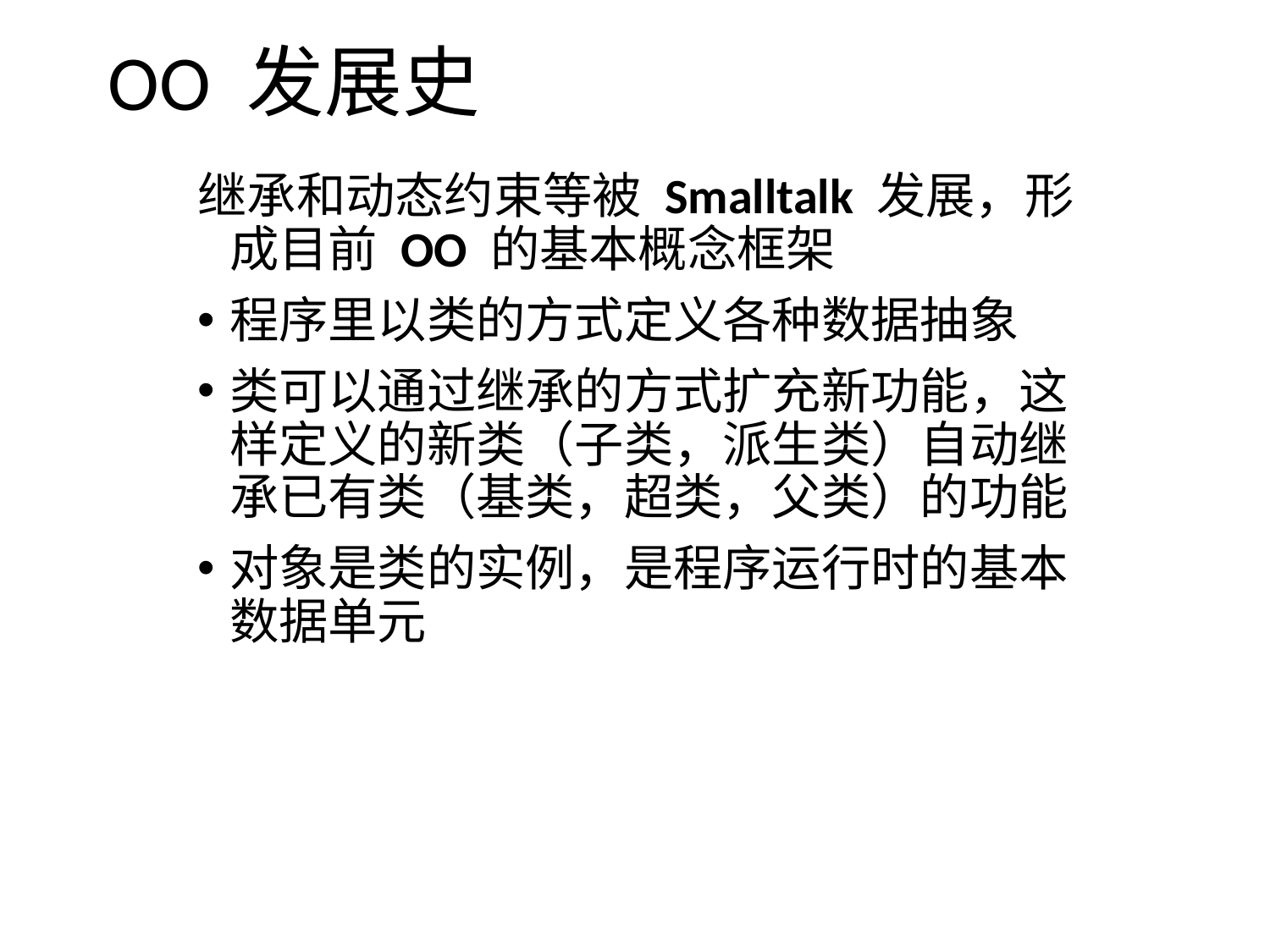

OO 发展史
继承和动态约束等被 Smalltalk 发展，形成目前 OO 的基本概念框架
程序里以类的方式定义各种数据抽象
类可以通过继承的方式扩充新功能，这样定义的新类（子类，派生类）自动继承已有类（基类，超类，父类）的功能
对象是类的实例，是程序运行时的基本数据单元